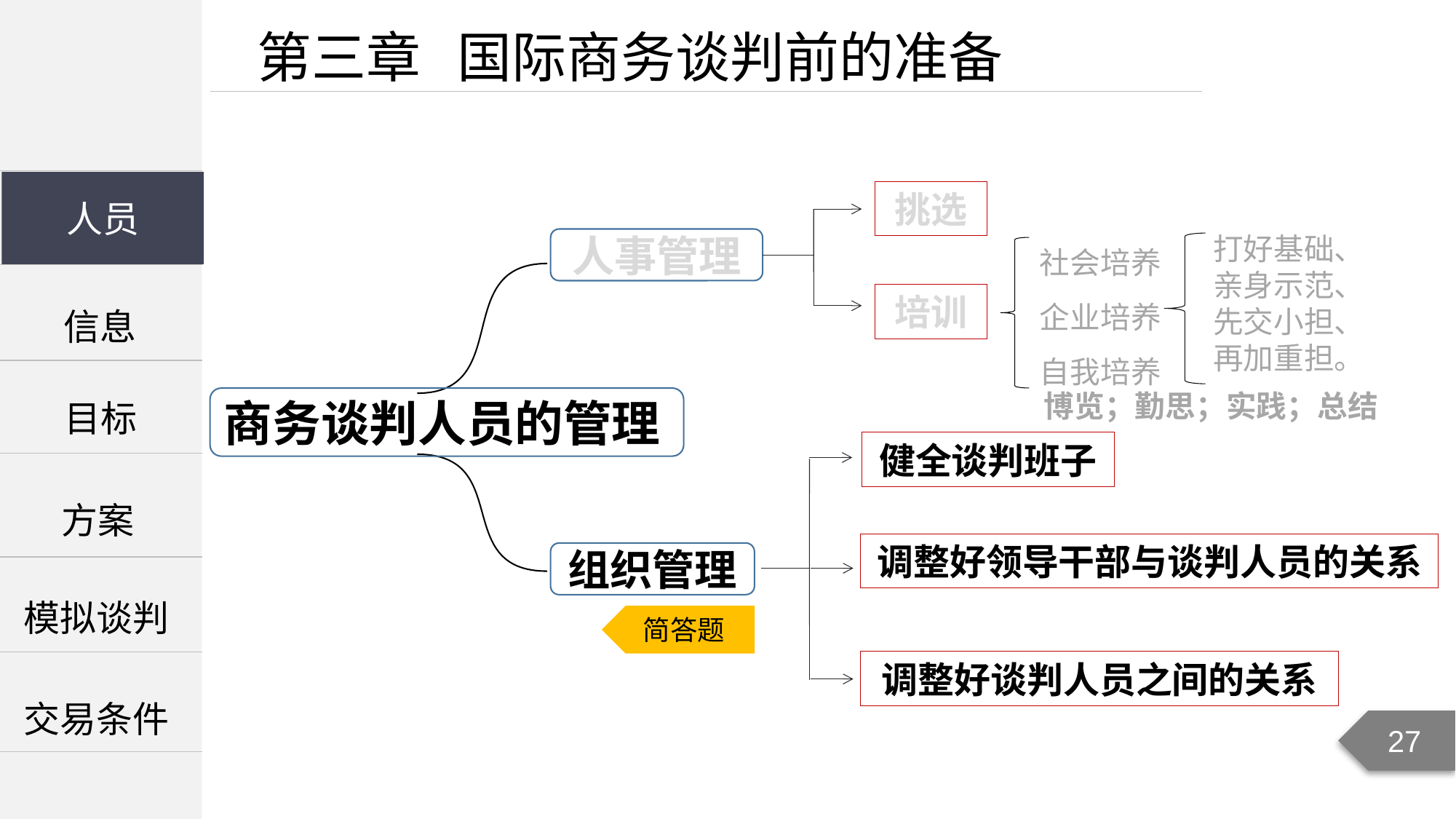

第三章   国际商务谈判前的准备
|  |
| --- |
|  |
|  |
人员

挑选
人员

社会培养
企业培养
自我培养
打好基础、
亲身示范、
先交小担、
再加重担。
人事管理

信息
培训
目标
博览；勤思；实践；总结
商务谈判人员的管理
健全谈判班子

方案
调整好领导干部与谈判人员的关系
组织管理
模拟谈判
简答题
调整好谈判人员之间的关系
交易条件
27